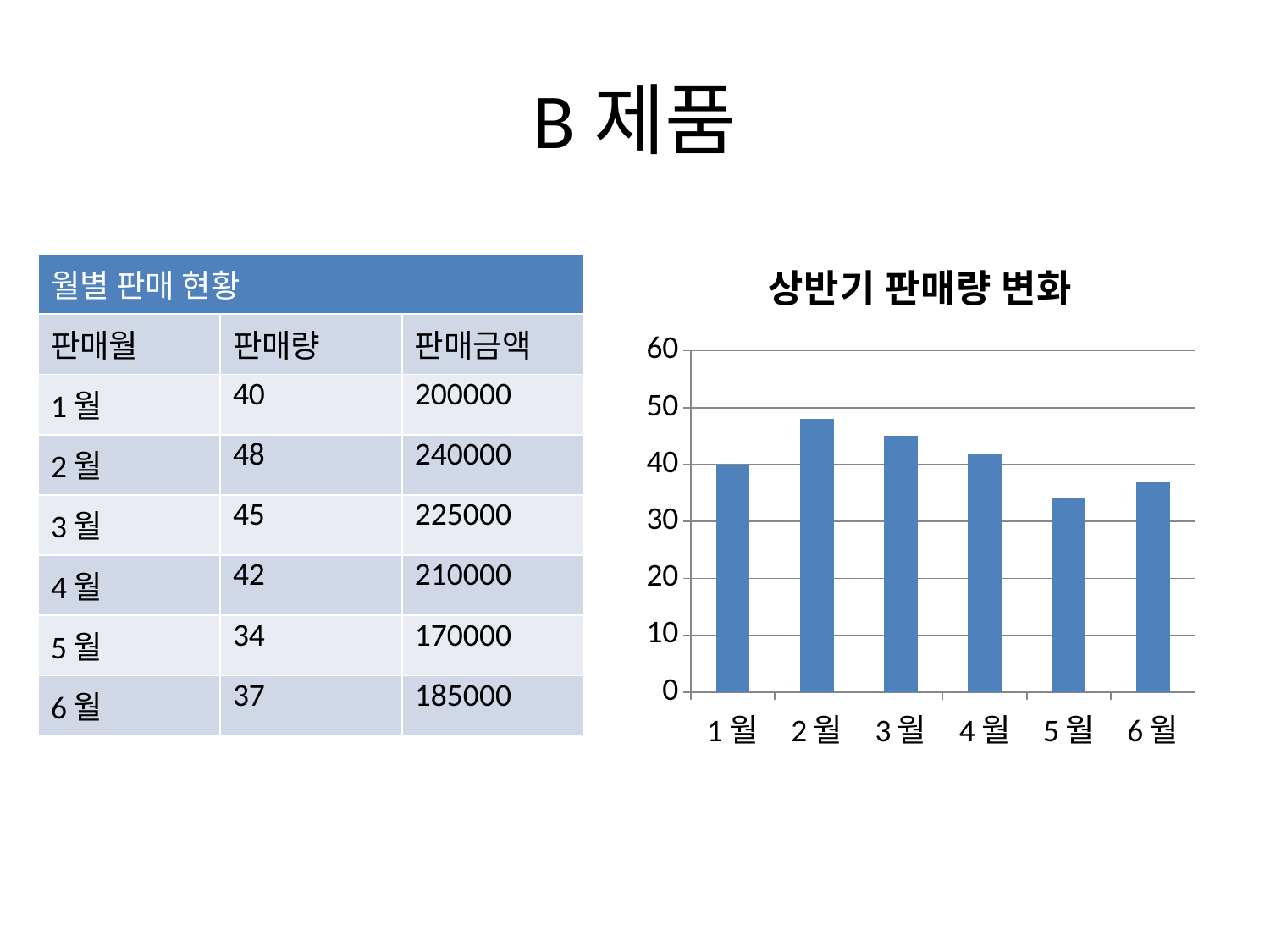

# B제품

### Chart

| Category | 상반기 판매량 변화 |
|---|---|
| 1월 | 40.0 |
| 2월 | 48.0 |
| 3월 | 45.0 |
| 4월 | 42.0 |
| 5월 | 34.0 |
| 6월 | 37.0 |
| 월별 판매 현황 |  |  |
| --- | --- | --- |
| 판매월 | 판매량 | 판매금액 |
| 1월 | 40 | 200000 |
| 2월 | 48 | 240000 |
| 3월 | 45 | 225000 |
| 4월 | 42 | 210000 |
| 5월 | 34 | 170000 |
| 6월 | 37 | 185000 |